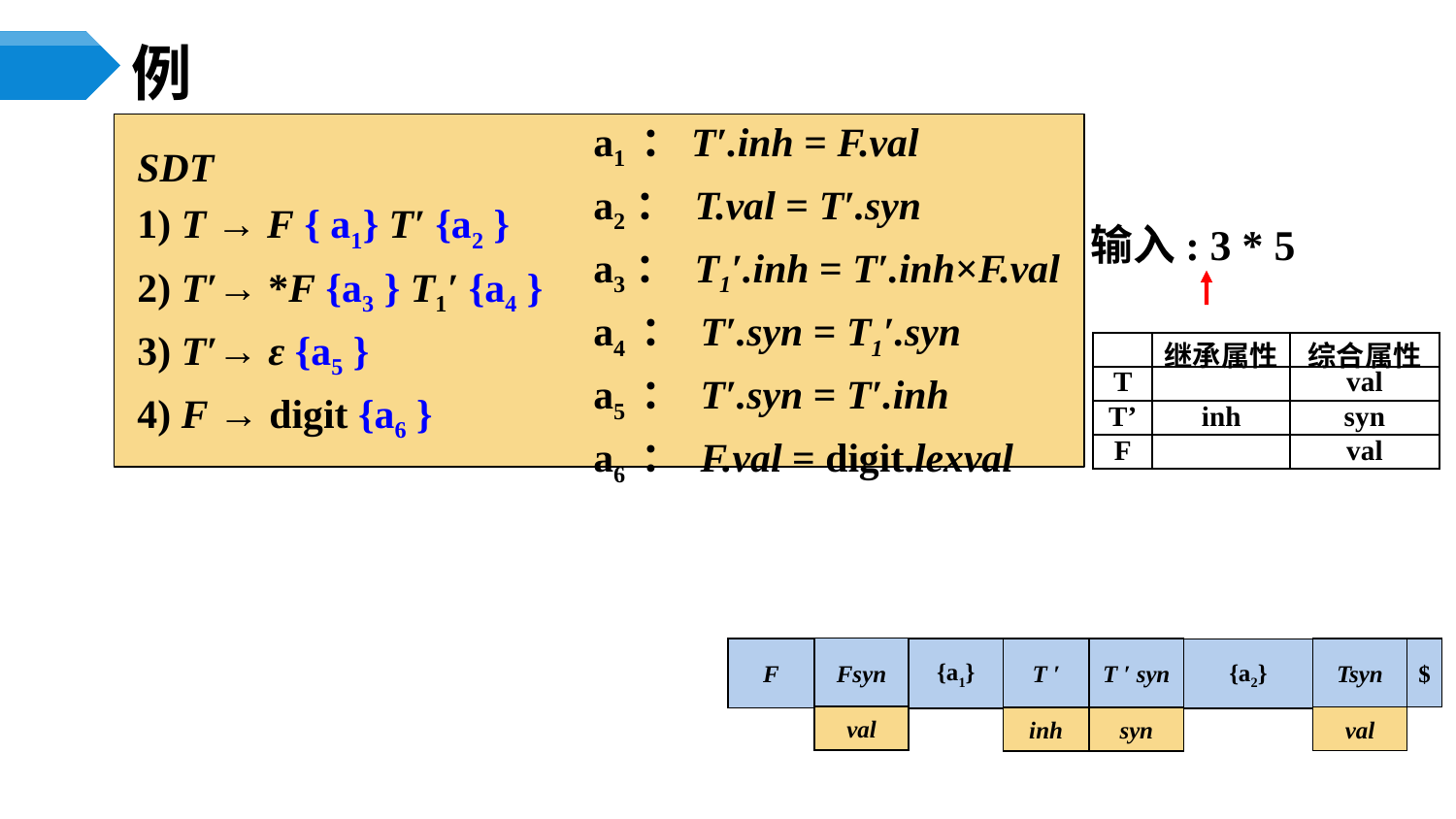

# 例
a1 ：T′.inh = F.val
a2： T.val = T′.syn
a3： T1′.inh = T′.inh×F.val
a4 ： T′.syn = T1′.syn
a5 ： T′.syn = T′.inh
a6 ： F.val = digit.lexval

SDT
1) T → F { a1} T′ {a2 }
2) T′→ *F {a3 } T1′ {a4 }
3) T′→ ε {a5 }
4) F → digit {a6 }
输入: 3 * 5

|  | 继承属性 | 综合属性 |
| --- | --- | --- |
| T |  | val |
| T’ | inh | syn |
| F |  | val |
Fsyn
F
{a1}
T ′
Tsyn
$
T ′ syn
{a2}
val
val
inh
syn